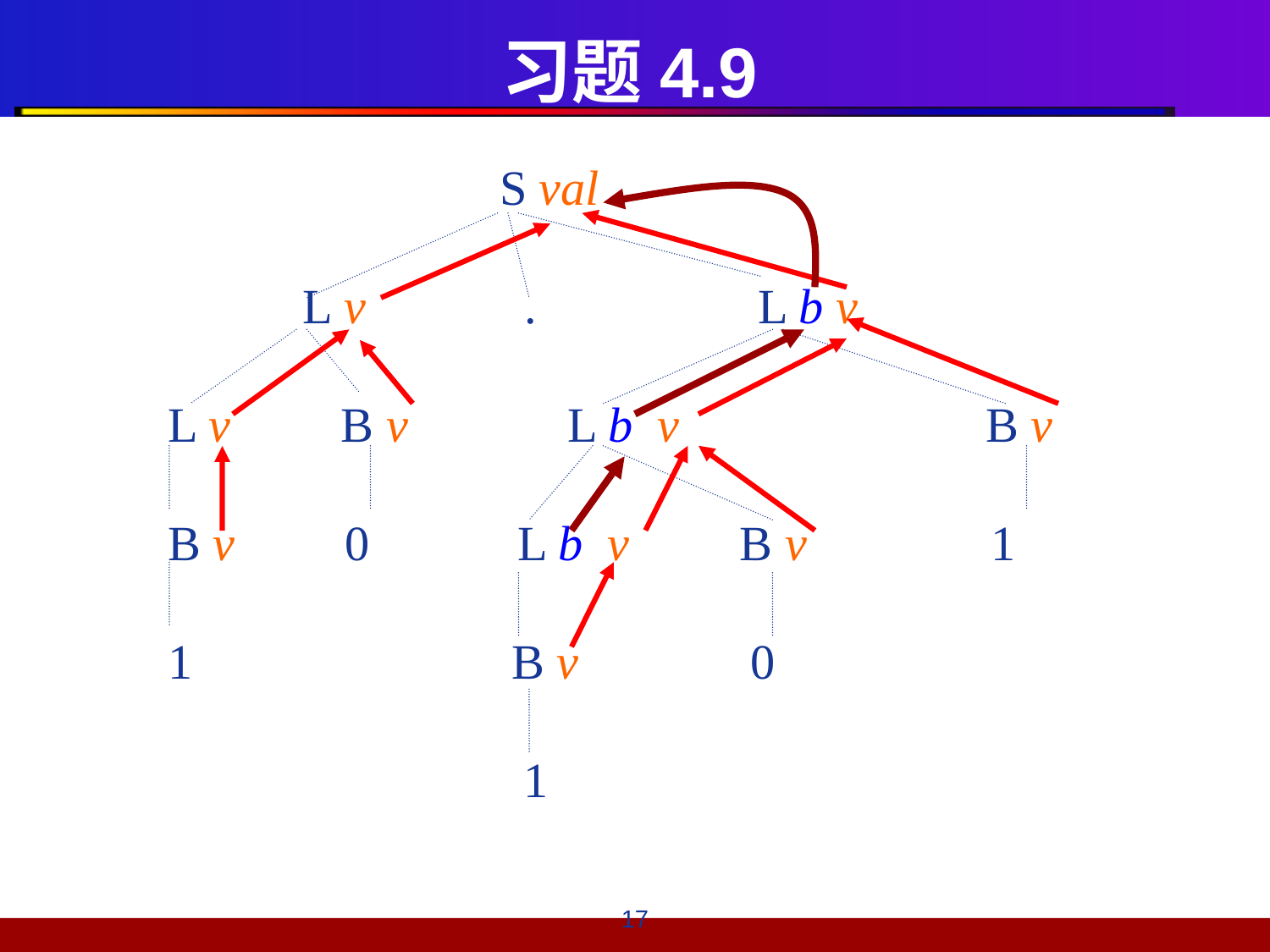

习题4.9
                             S val

             L v             .                  L b v

  L v         B v             L b  v                         B v

  B v         0            L b  v         B v               1

  1                          B v              0

                               1

17